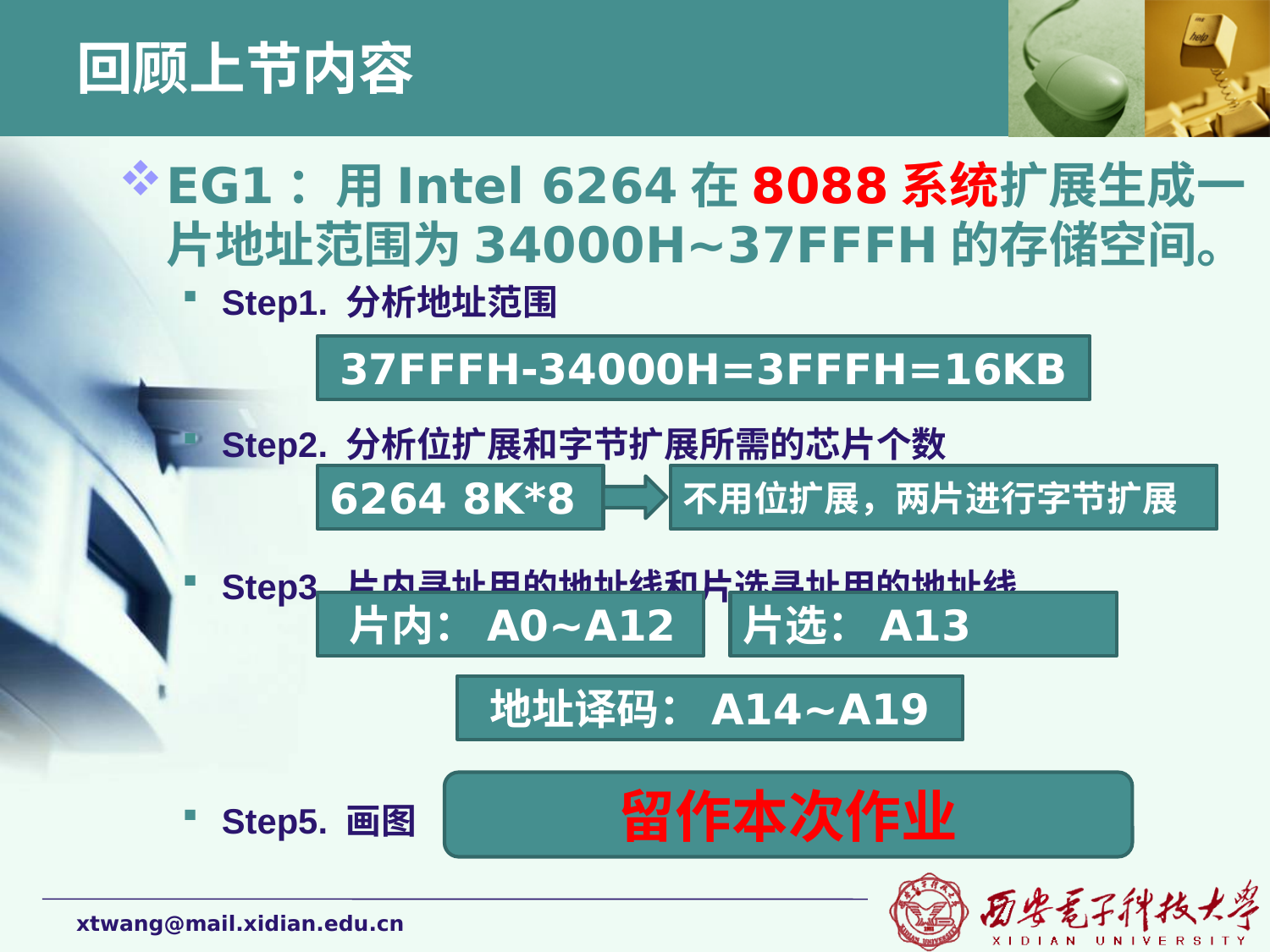

# 回顾上节内容
EG1：用Intel 6264在8088系统扩展生成一片地址范围为34000H~37FFFH的存储空间。
Step1. 分析地址范围

Step2. 分析位扩展和字节扩展所需的芯片个数

Step3. 片内寻址用的地址线和片选寻址用的地址线

Step5. 画图

37FFFH-34000H=3FFFH=16KB
6264 8K*8
不用位扩展，两片进行字节扩展

 片内：A0~A12
片选：A13
 地址译码：A14~A19
留作本次作业
xtwang@mail.xidian.edu.cn